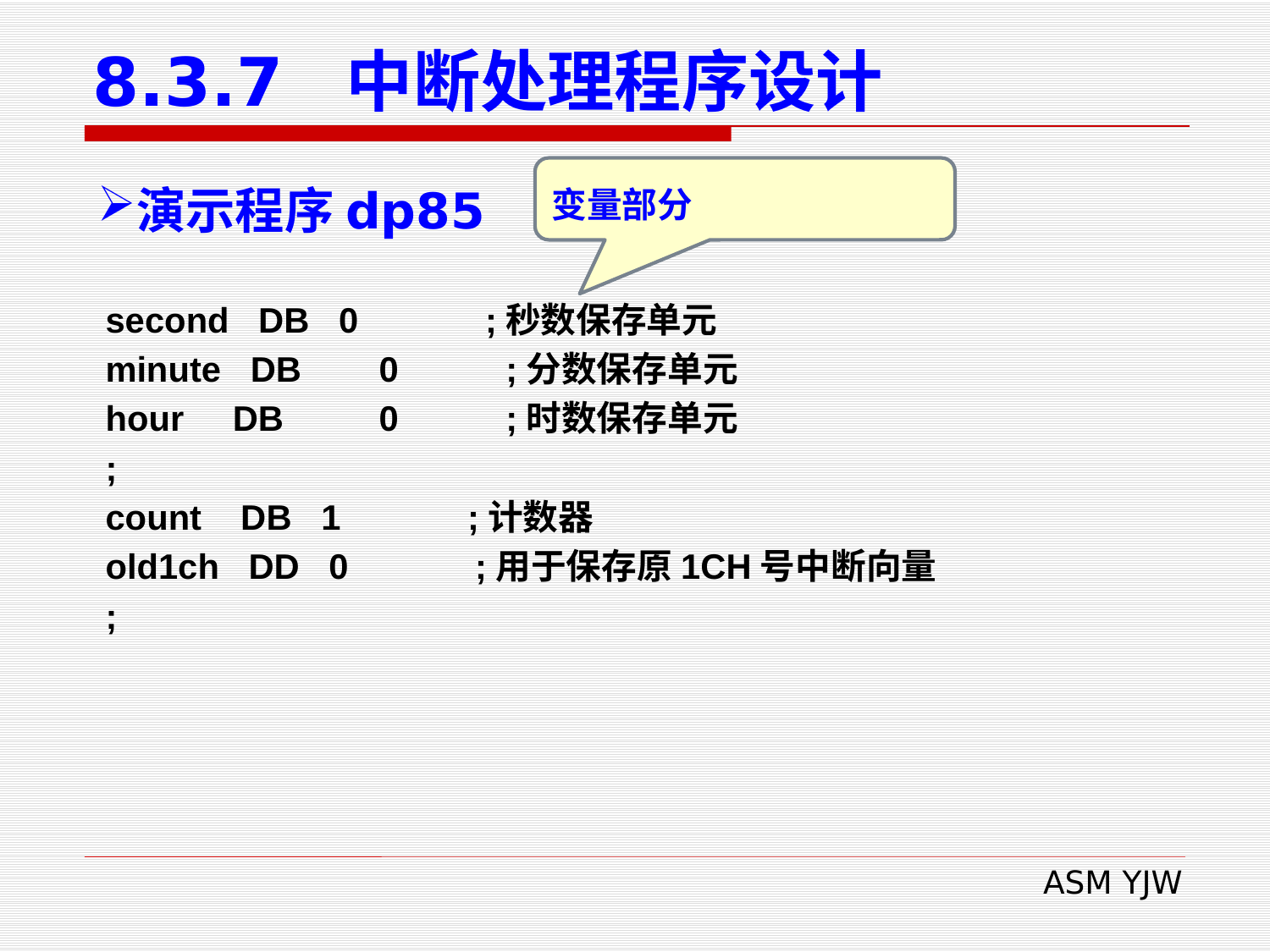

# 8.3.7  中断处理程序设计
变量部分
演示程序dp85
second   DB   0             ;秒数保存单元
minute   DB	  0           ;分数保存单元
hour     DB	  0           ;时数保存单元
;
count    DB   1             ;计数器
old1ch   DD   0             ;用于保存原1CH号中断向量
;